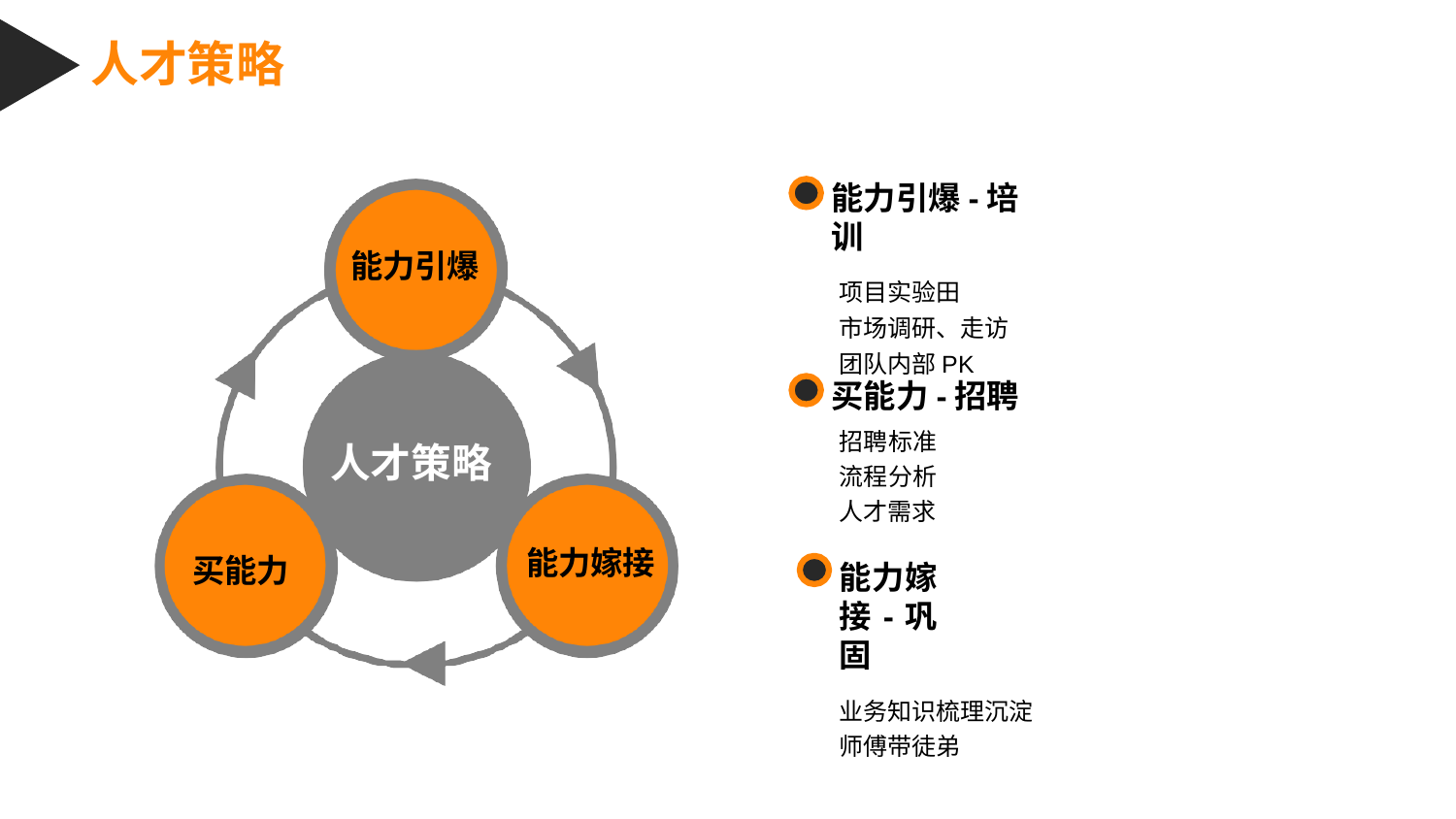

# 人才策略
能力引爆-培训
项目实验田
市场调研、走访
团队内部PK

能力引爆
买能力-招聘
招聘标准 流程分析 人才需求

能力嫁接-巩固
业务知识梳理沉淀 师傅带徒弟

人才策略
能力嫁接
买能力